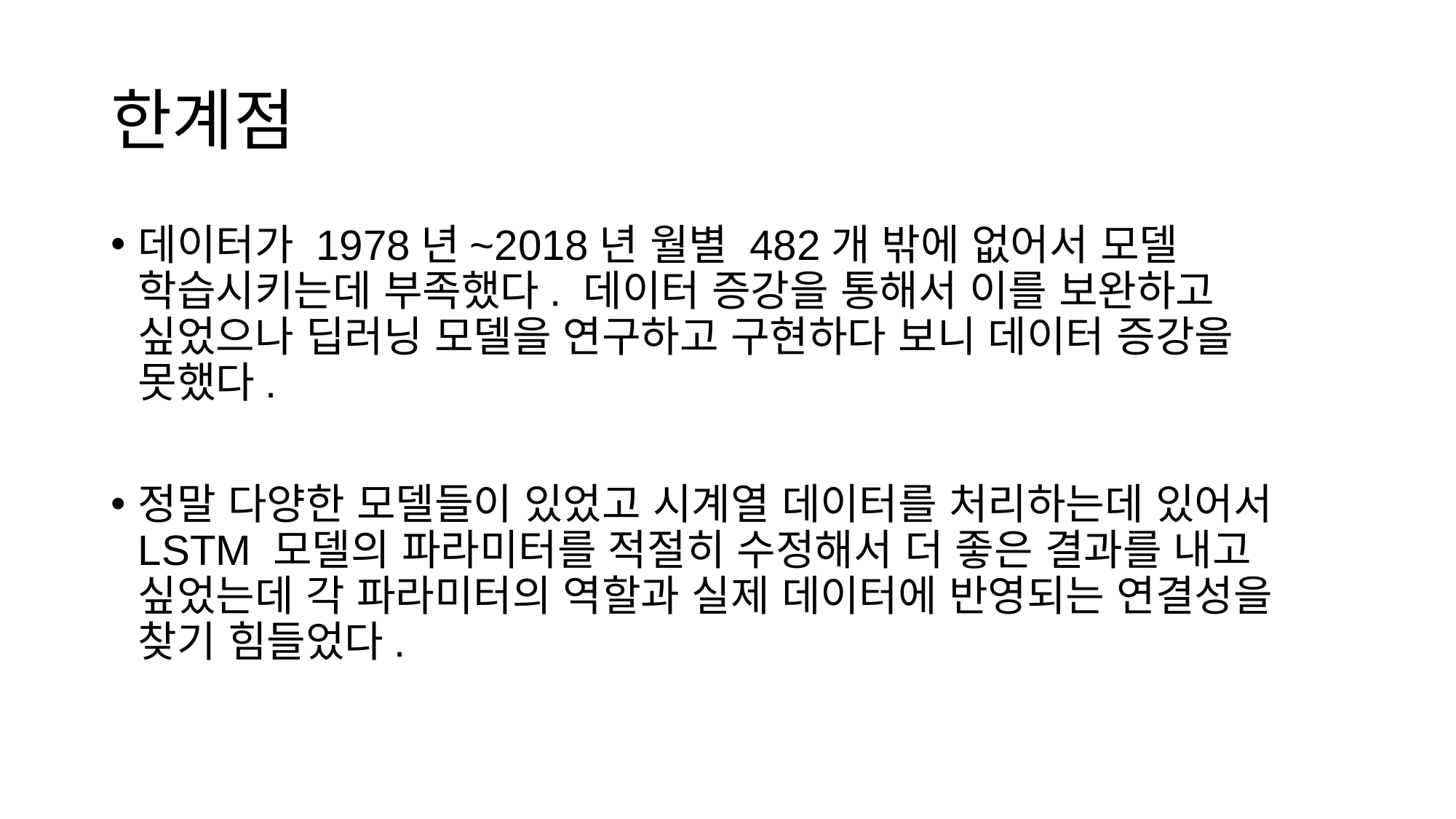

# 한계점
데이터가 1978년~2018년 월별 482개 밖에 없어서 모델 학습시키는데 부족했다. 데이터 증강을 통해서 이를 보완하고 싶었으나 딥러닝 모델을 연구하고 구현하다 보니 데이터 증강을 못했다.

정말 다양한 모델들이 있었고 시계열 데이터를 처리하는데 있어서 LSTM 모델의 파라미터를 적절히 수정해서 더 좋은 결과를 내고 싶었는데 각 파라미터의 역할과 실제 데이터에 반영되는 연결성을 찾기 힘들었다.